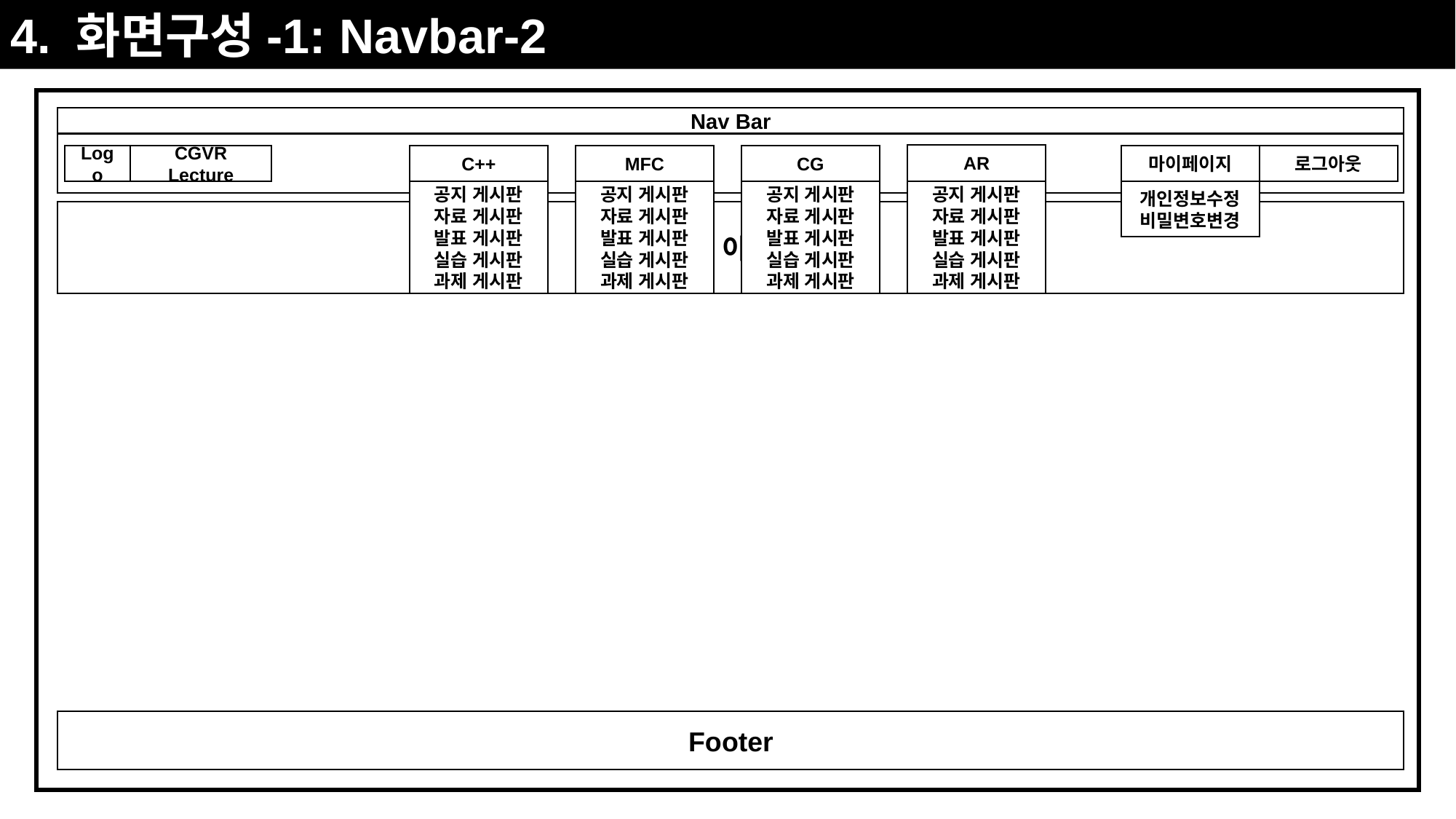

4. 화면구성-1: Navbar-2

Nav Bar

AR
Logo
CGVR Lecture
C++
MFC
CG
마이페이지
로그아웃
개인정보수정
비밀변호변경
공지 게시판
자료 게시판
발표 게시판
실습 게시판
과제 게시판
공지 게시판
자료 게시판
발표 게시판
실습 게시판
과제 게시판
공지 게시판
자료 게시판
발표 게시판
실습 게시판
과제 게시판
공지 게시판
자료 게시판
발표 게시판
실습 게시판
과제 게시판
배너 이미지
Footer